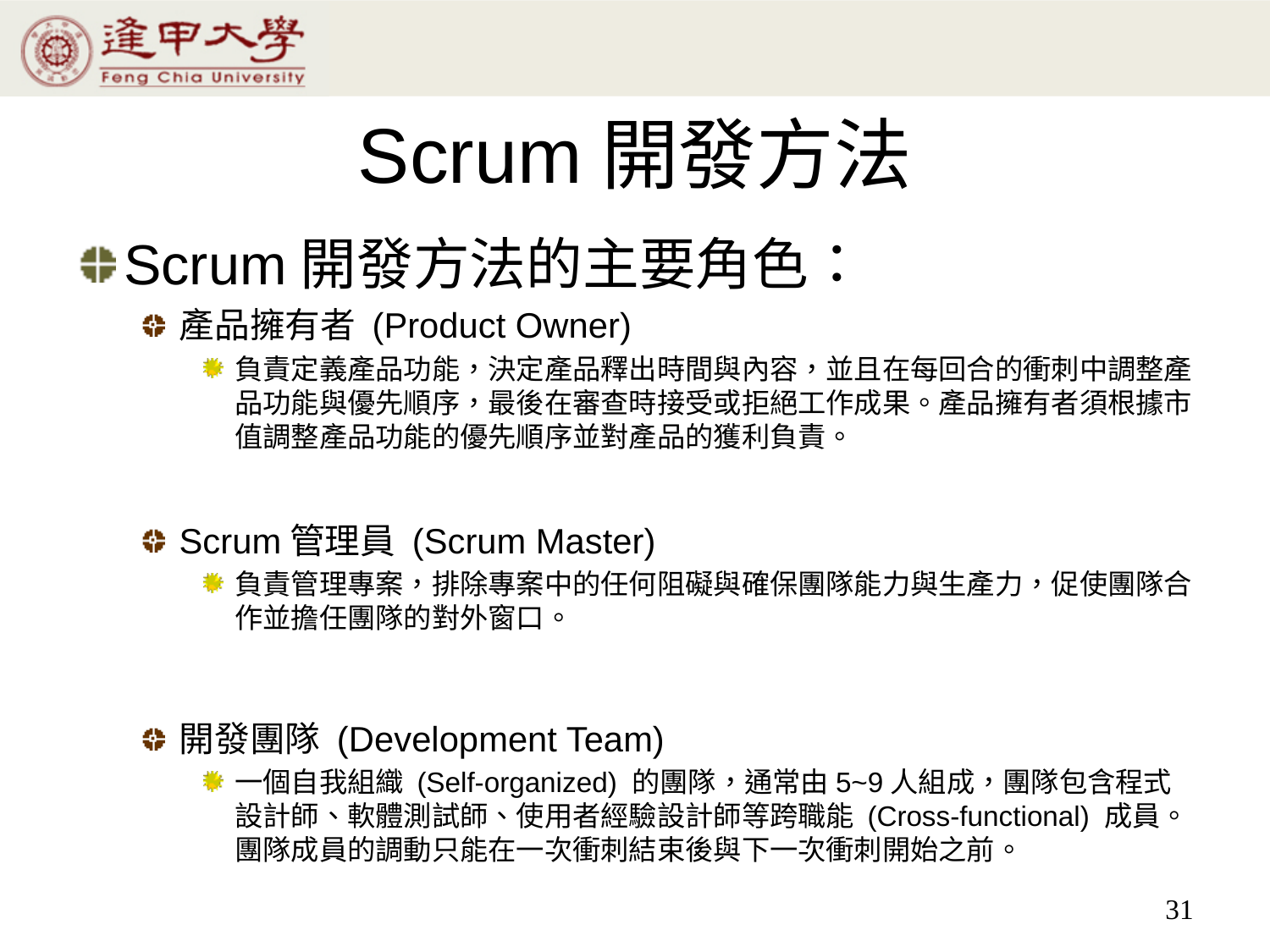

# Scrum開發方法
Scrum開發方法的主要角色：
產品擁有者 (Product Owner)
負責定義產品功能，決定產品釋出時間與內容，並且在每回合的衝刺中調整產品功能與優先順序，最後在審查時接受或拒絕工作成果。產品擁有者須根據市值調整產品功能的優先順序並對產品的獲利負責。

Scrum管理員 (Scrum Master)
負責管理專案，排除專案中的任何阻礙與確保團隊能力與生產力，促使團隊合作並擔任團隊的對外窗口。

開發團隊 (Development Team)
一個自我組織 (Self-organized) 的團隊，通常由5~9人組成，團隊包含程式設計師、軟體測試師、使用者經驗設計師等跨職能 (Cross-functional) 成員。團隊成員的調動只能在一次衝刺結束後與下一次衝刺開始之前。

31